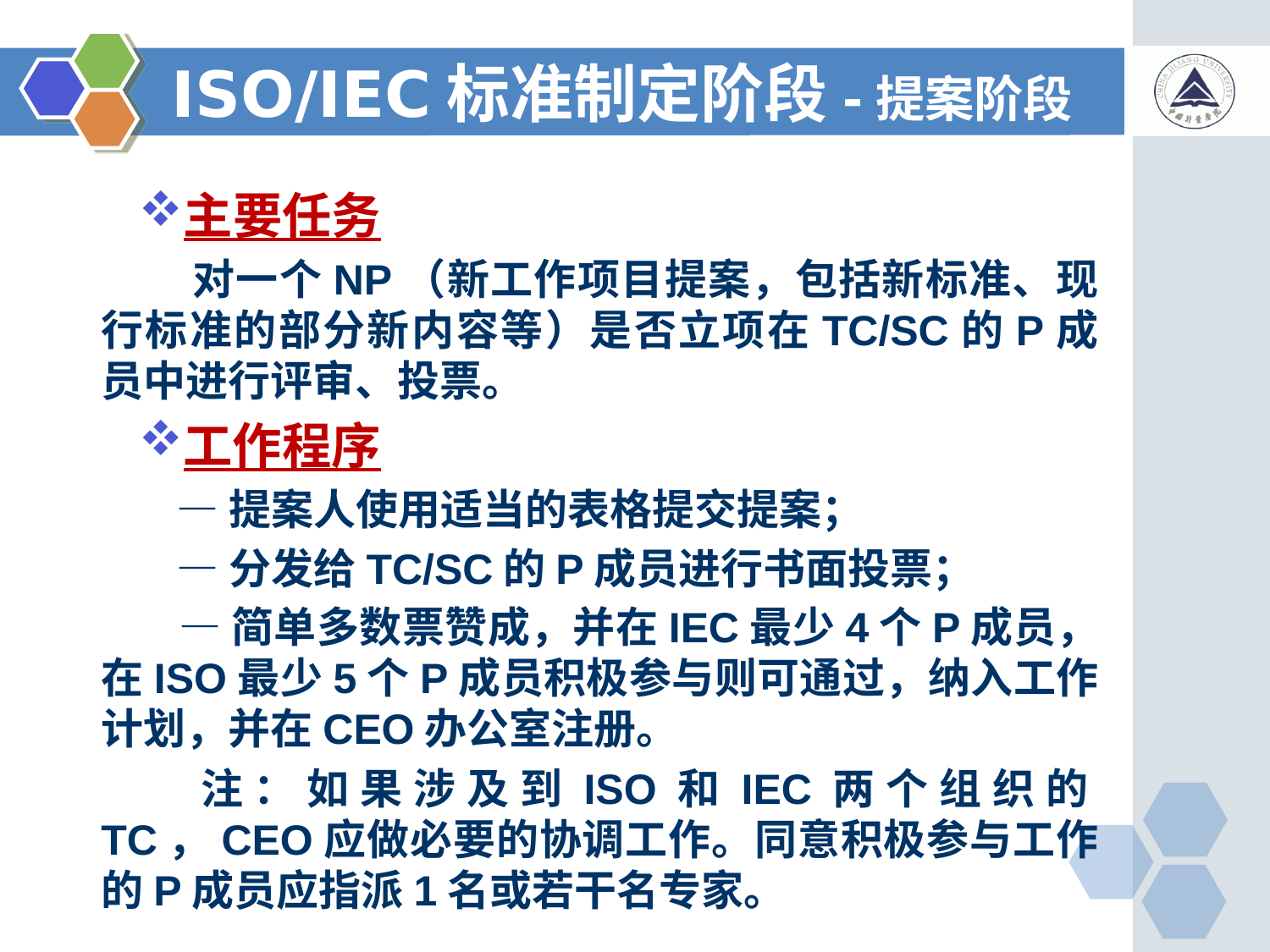

# ISO/IEC标准制定阶段-提案阶段
主要任务
    对一个NP（新工作项目提案，包括新标准、现行标准的部分新内容等）是否立项在TC/SC的P成员中进行评审、投票。
工作程序
    —提案人使用适当的表格提交提案；
    —分发给TC/SC的P成员进行书面投票；
    —简单多数票赞成，并在IEC最少4个P成员，在ISO最少5个P成员积极参与则可通过，纳入工作计划，并在CEO办公室注册。
  注：如果涉及到ISO和IEC两个组织的TC，CEO应做必要的协调工作。同意积极参与工作的P成员应指派1名或若干名专家。